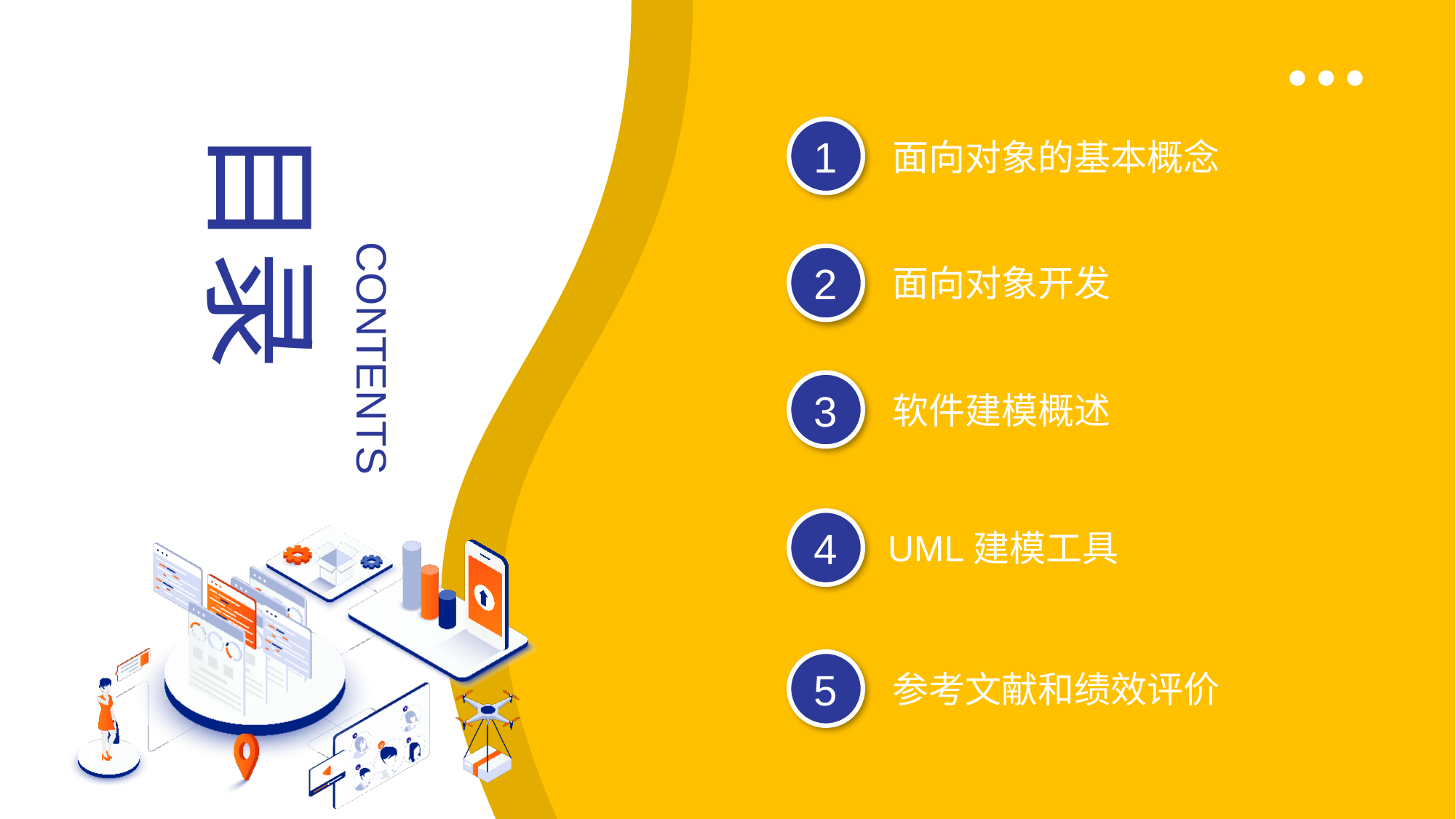

目录
CONTENTS
1
面向对象的基本概念
2
面向对象开发
3
软件建模概述
4
UML建模工具
5
参考文献和绩效评价